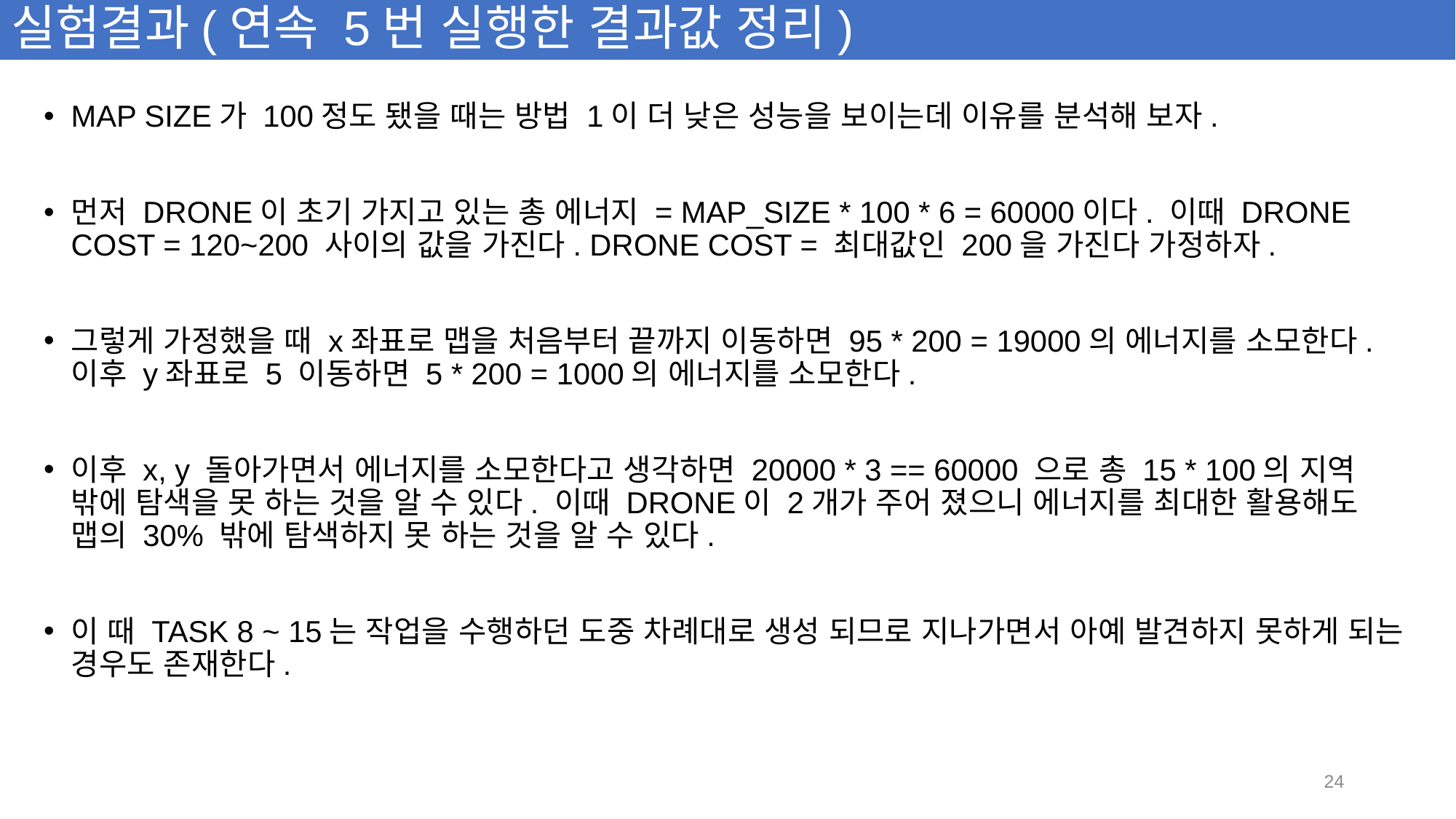

# 실험결과(연속 5번 실행한 결과값 정리)
MAP SIZE가 100정도 됐을 때는 방법 1이 더 낮은 성능을 보이는데 이유를 분석해 보자.

먼저 DRONE이 초기 가지고 있는 총 에너지 = MAP_SIZE * 100 * 6 = 60000이다. 이때 DRONE COST = 120~200 사이의 값을 가진다. DRONE COST = 최대값인 200을 가진다 가정하자.

그렇게 가정했을 때 x좌표로 맵을 처음부터 끝까지 이동하면 95 * 200 = 19000의 에너지를 소모한다. 이후 y좌표로 5 이동하면 5 * 200 = 1000의 에너지를 소모한다.

이후 x, y 돌아가면서 에너지를 소모한다고 생각하면 20000 * 3 == 60000 으로 총 15 * 100의 지역 밖에 탐색을 못 하는 것을 알 수 있다. 이때 DRONE이 2개가 주어 졌으니 에너지를 최대한 활용해도 맵의 30% 밖에 탐색하지 못 하는 것을 알 수 있다.

이 때 TASK 8 ~ 15는 작업을 수행하던 도중 차례대로 생성 되므로 지나가면서 아예 발견하지 못하게 되는 경우도 존재한다.
24